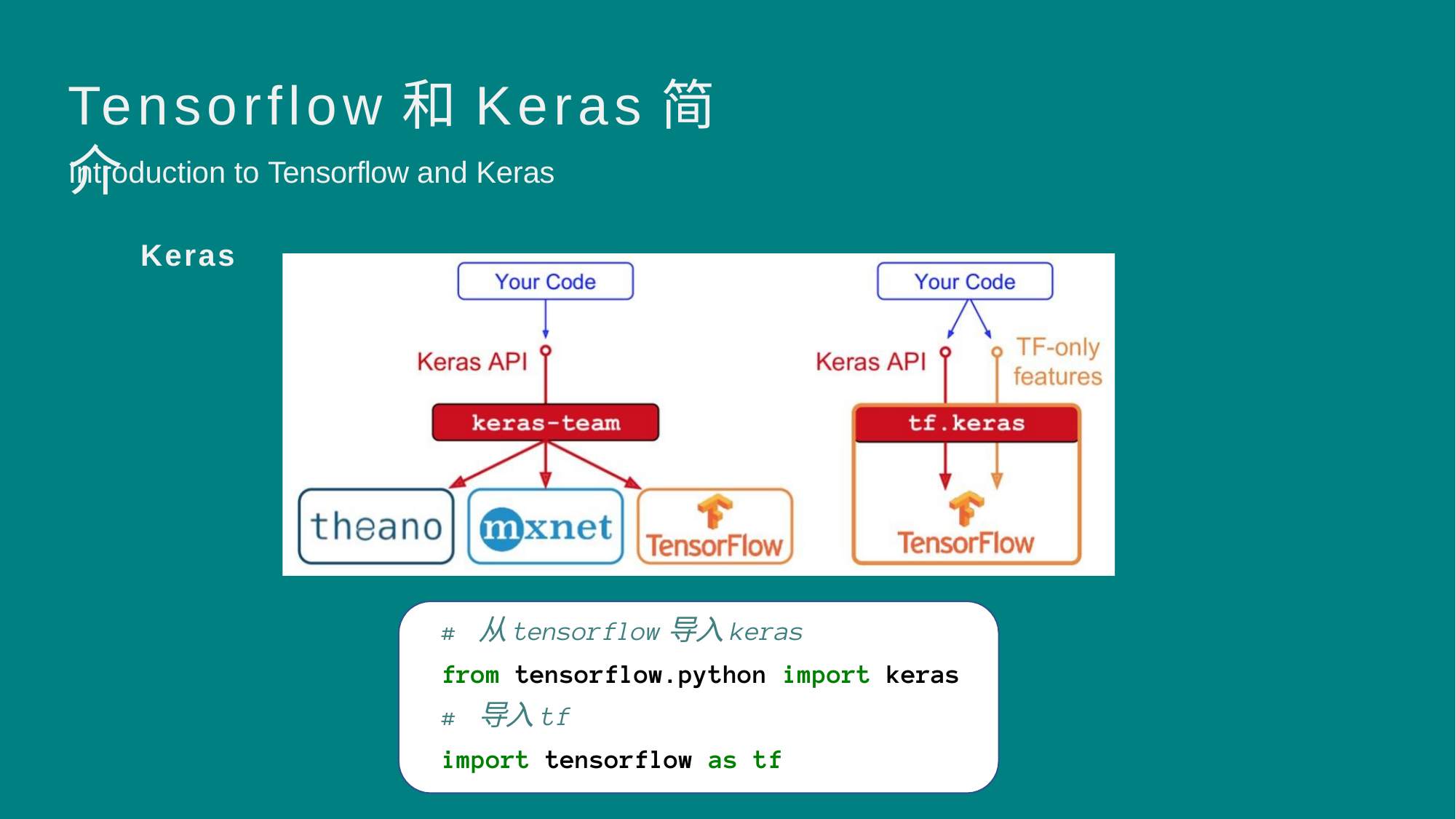

# Tensorflow和Keras简介
Introduction to Tensorflow and Keras

Keras

# 从tensorflow导入keras
from tensorflow.python import keras
# 导入tf
import tensorflow as tf